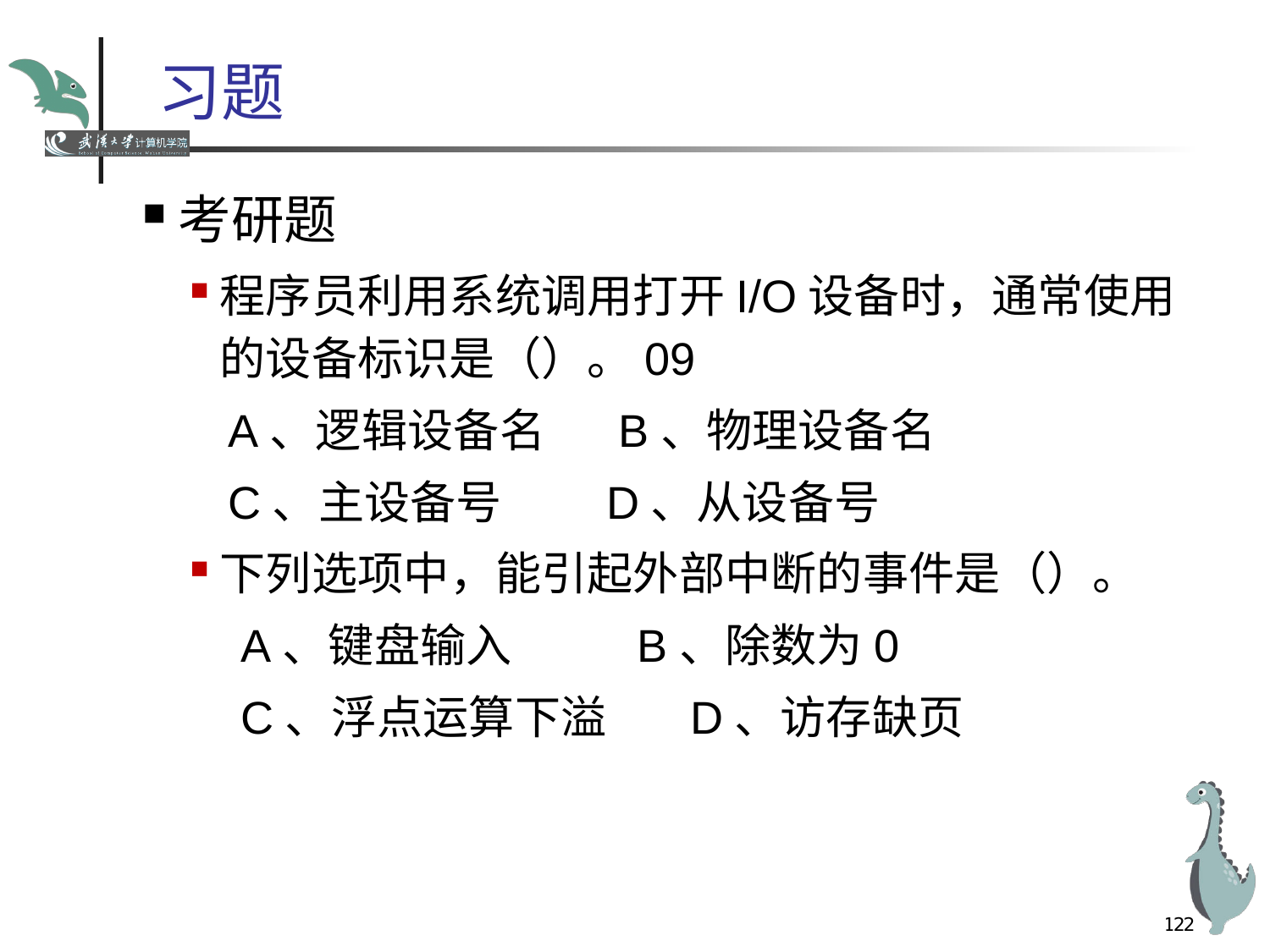

# 习题
考研题
程序员利用系统调用打开I/O设备时，通常使用的设备标识是（）。09
   A、逻辑设备名      B、物理设备名
   C、主设备号         D、从设备号
下列选项中，能引起外部中断的事件是（）。
    A、键盘输入           B、除数为0
    C、浮点运算下溢       D、访存缺页
122